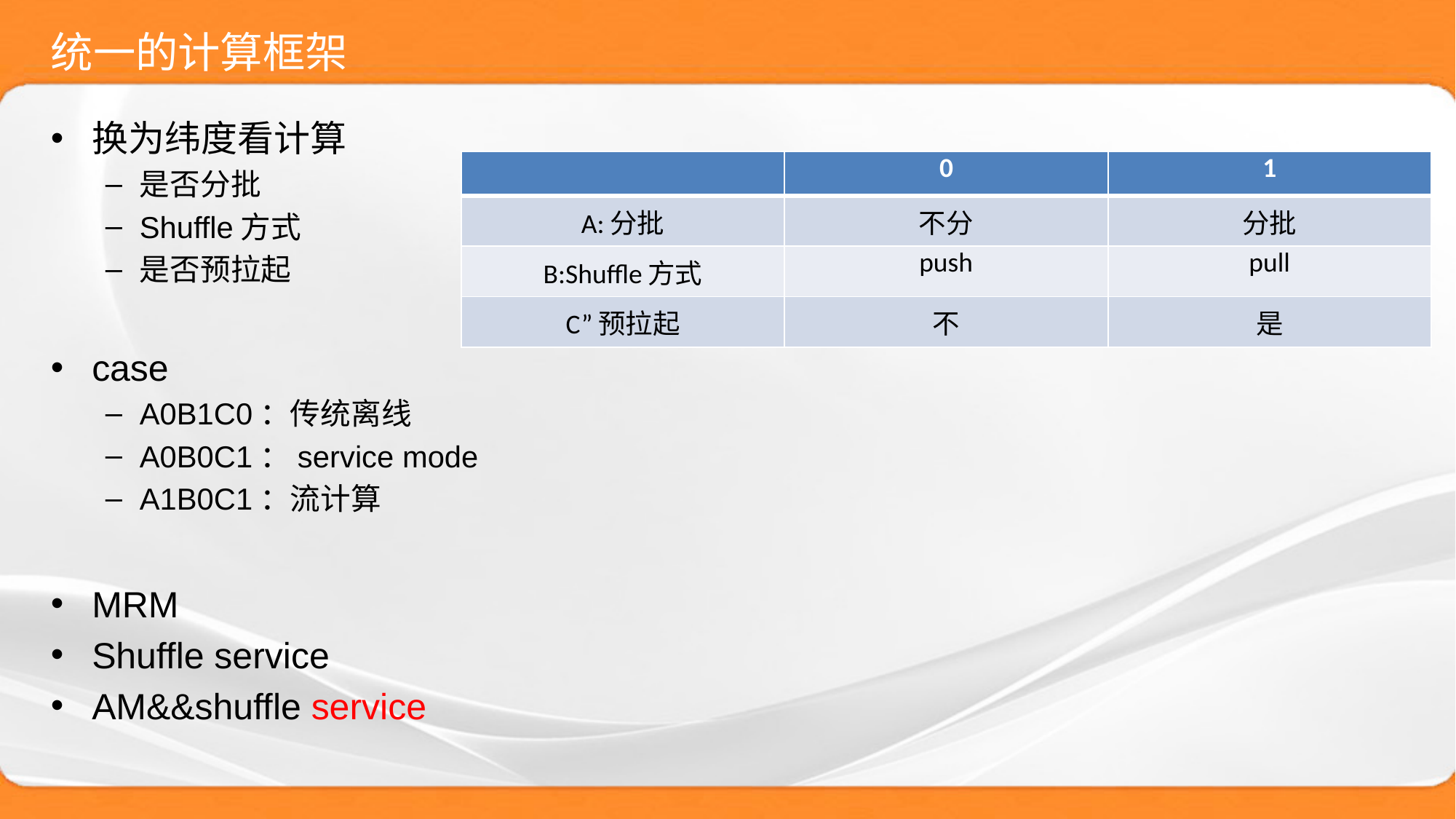

# 统一的计算框架
换为纬度看计算
是否分批
Shuffle方式
是否预拉起

case
A0B1C0：传统离线
A0B0C1：service mode
A1B0C1：流计算

MRM
Shuffle service
AM&&shuffle service
|  | 0 | 1 |
| --- | --- | --- |
| A:分批 | 不分 | 分批 |
| B:Shuffle方式 | push | pull |
| C”预拉起 | 不 | 是 |